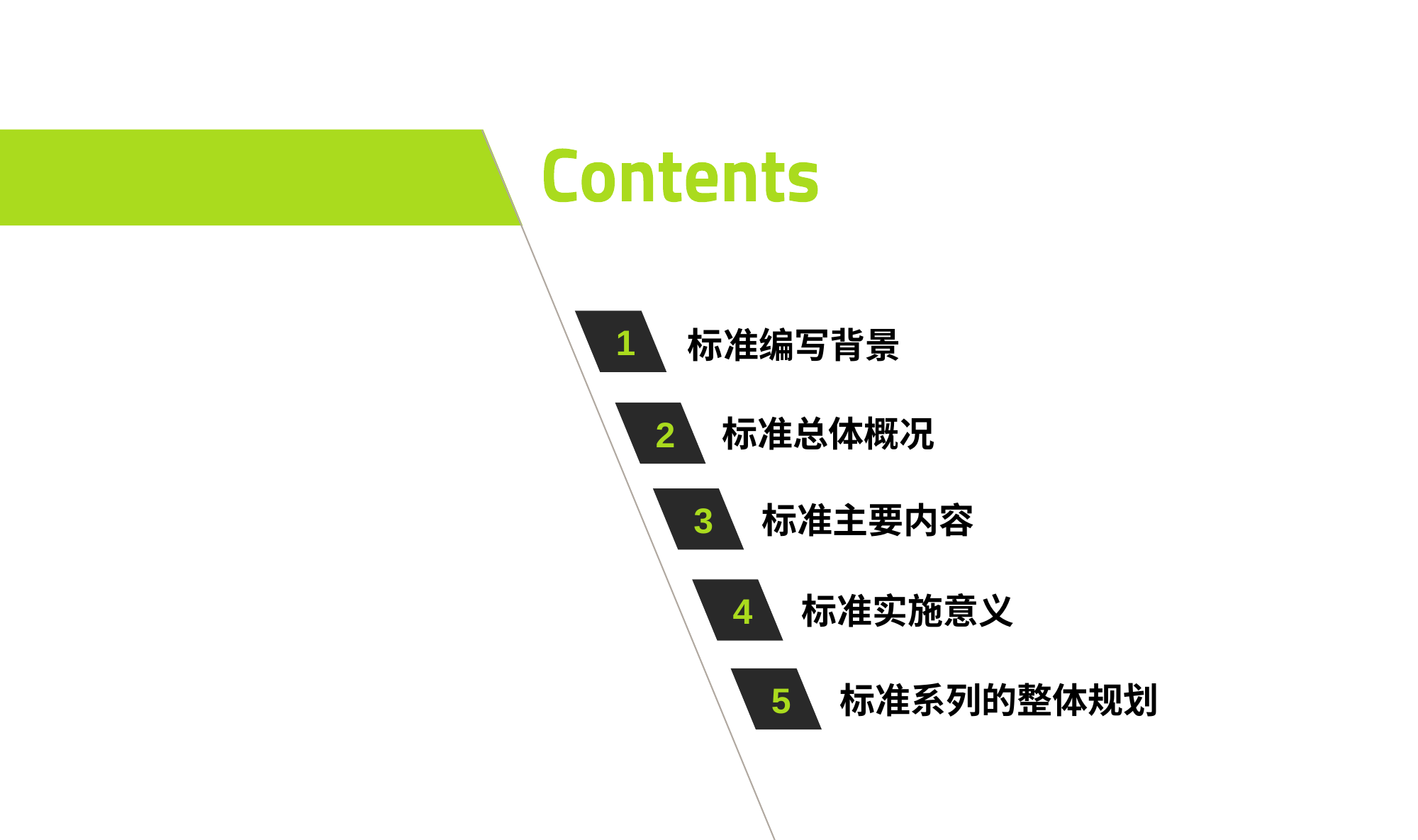

1
标准编写背景
 2
标准总体概况
 3
标准主要内容
 4
标准实施意义
 5
标准系列的整体规划